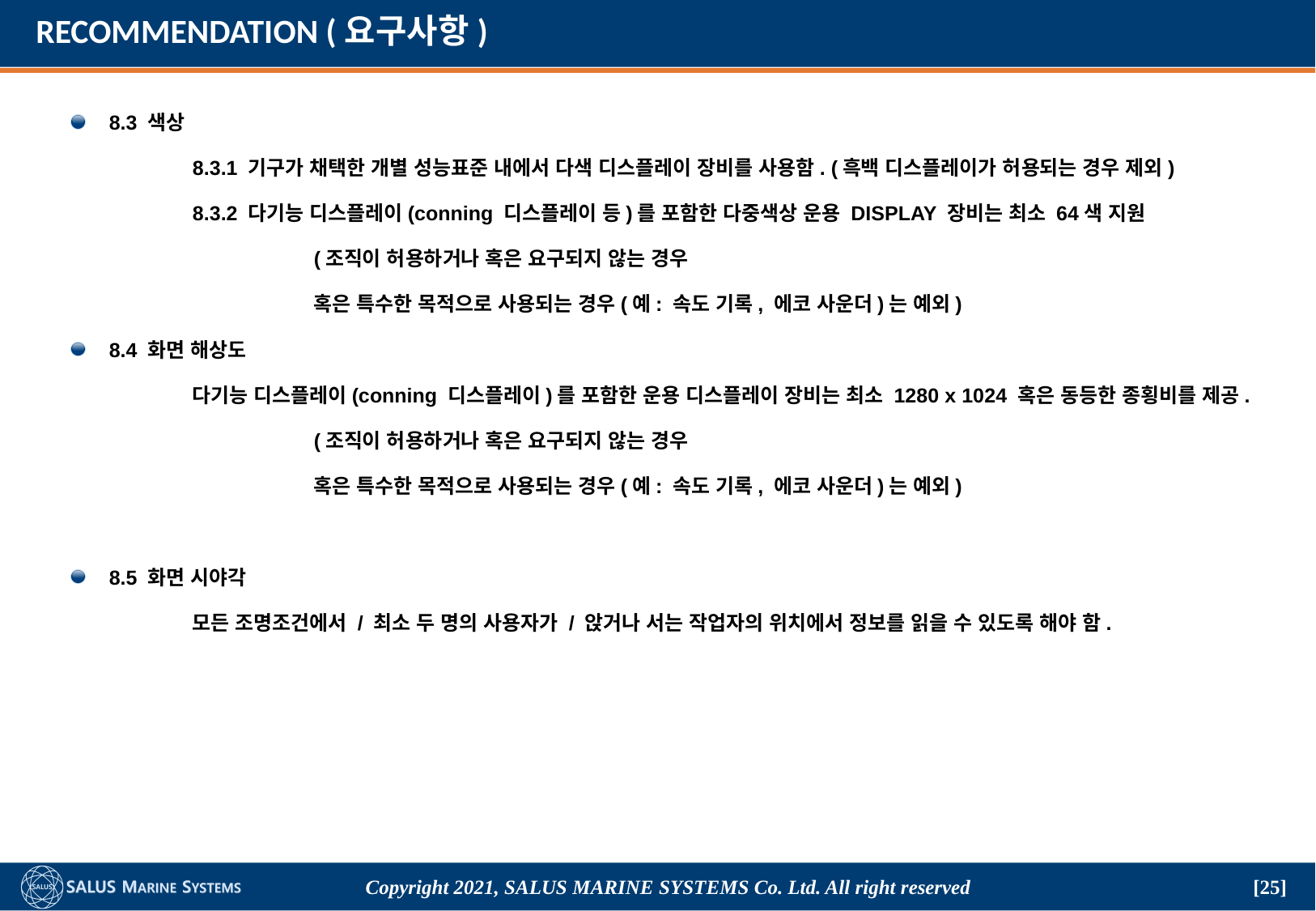

# RECOMMENDATION (요구사항)
8.3 색상
	8.3.1 기구가 채택한 개별 성능표준 내에서 다색 디스플레이 장비를 사용함. (흑백 디스플레이가 허용되는 경우 제외)
	8.3.2 다기능 디스플레이(conning 디스플레이 등)를 포함한 다중색상 운용 DISPLAY 장비는 최소 64색 지원
		(조직이 허용하거나 혹은 요구되지 않는 경우
		혹은 특수한 목적으로 사용되는 경우(예: 속도 기록, 에코 사운더)는 예외)
8.4 화면 해상도
	다기능 디스플레이(conning 디스플레이)를 포함한 운용 디스플레이 장비는 최소 1280 x 1024 혹은 동등한 종횡비를 제공.
		(조직이 허용하거나 혹은 요구되지 않는 경우
		혹은 특수한 목적으로 사용되는 경우(예: 속도 기록, 에코 사운더)는 예외)

8.5 화면 시야각
	모든 조명조건에서 / 최소 두 명의 사용자가 / 앉거나 서는 작업자의 위치에서 정보를 읽을 수 있도록 해야 함.

Copyright 2021, SALUS Marine Systems Co. Ltd. All right reserved
[25]